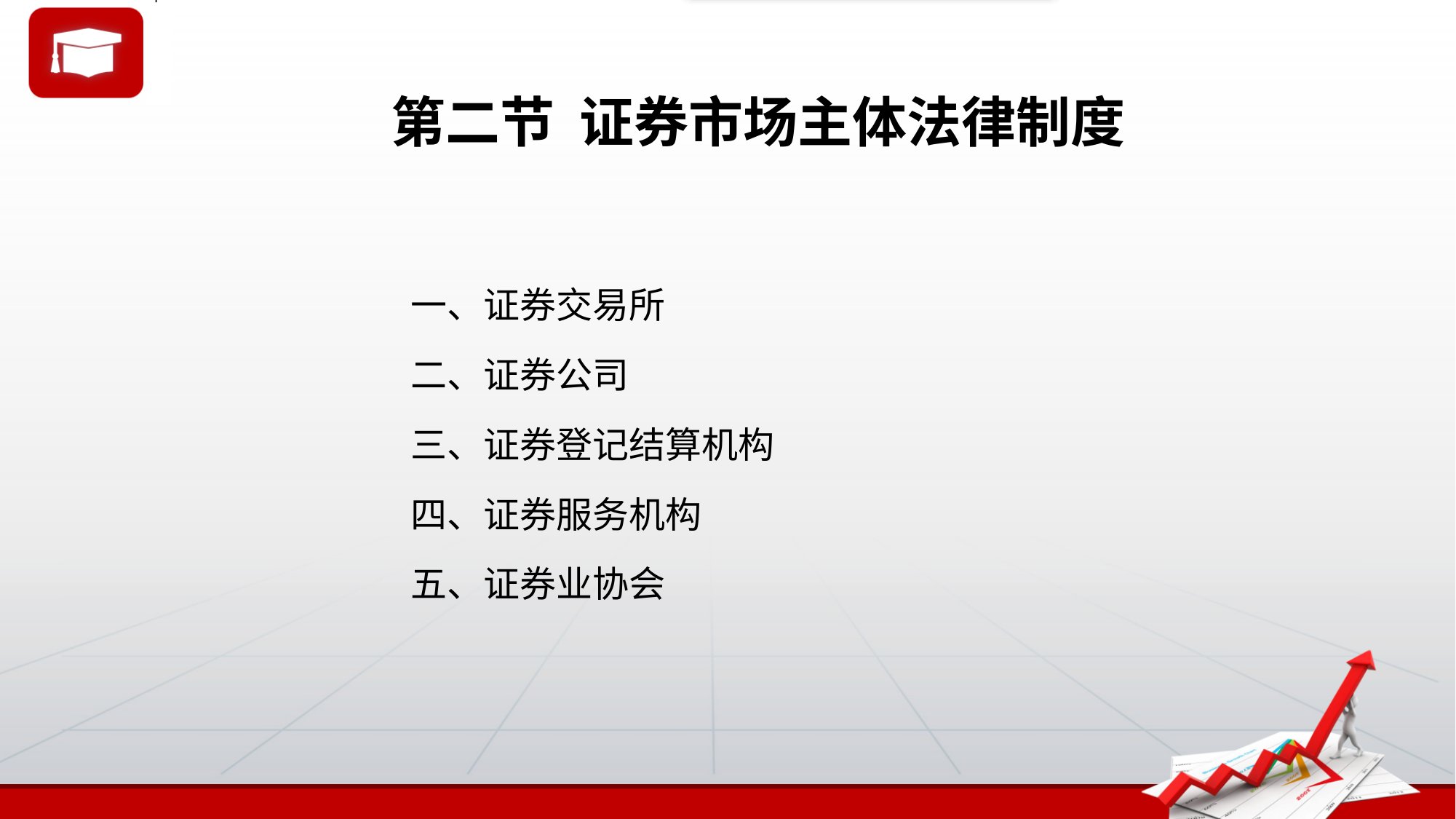

# 第二节  证券市场主体法律制度
一、证券交易所
二、证券公司
三、证券登记结算机构
四、证券服务机构
五、证券业协会